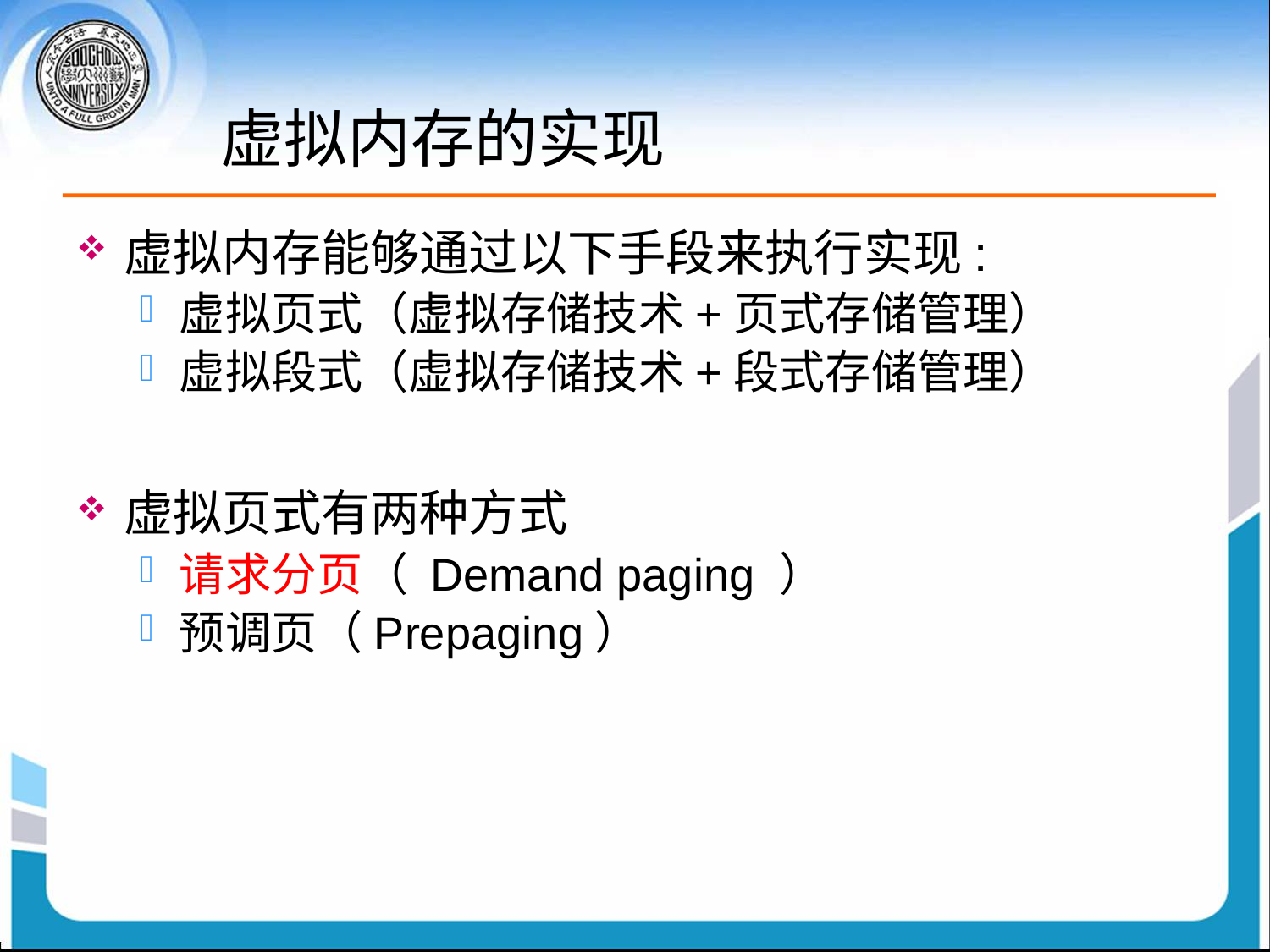

# 虚拟内存的实现
虚拟内存能够通过以下手段来执行实现:
虚拟页式（虚拟存储技术+页式存储管理）
虚拟段式（虚拟存储技术+段式存储管理）

虚拟页式有两种方式
请求分页（ Demand paging ）
预调页（Prepaging）